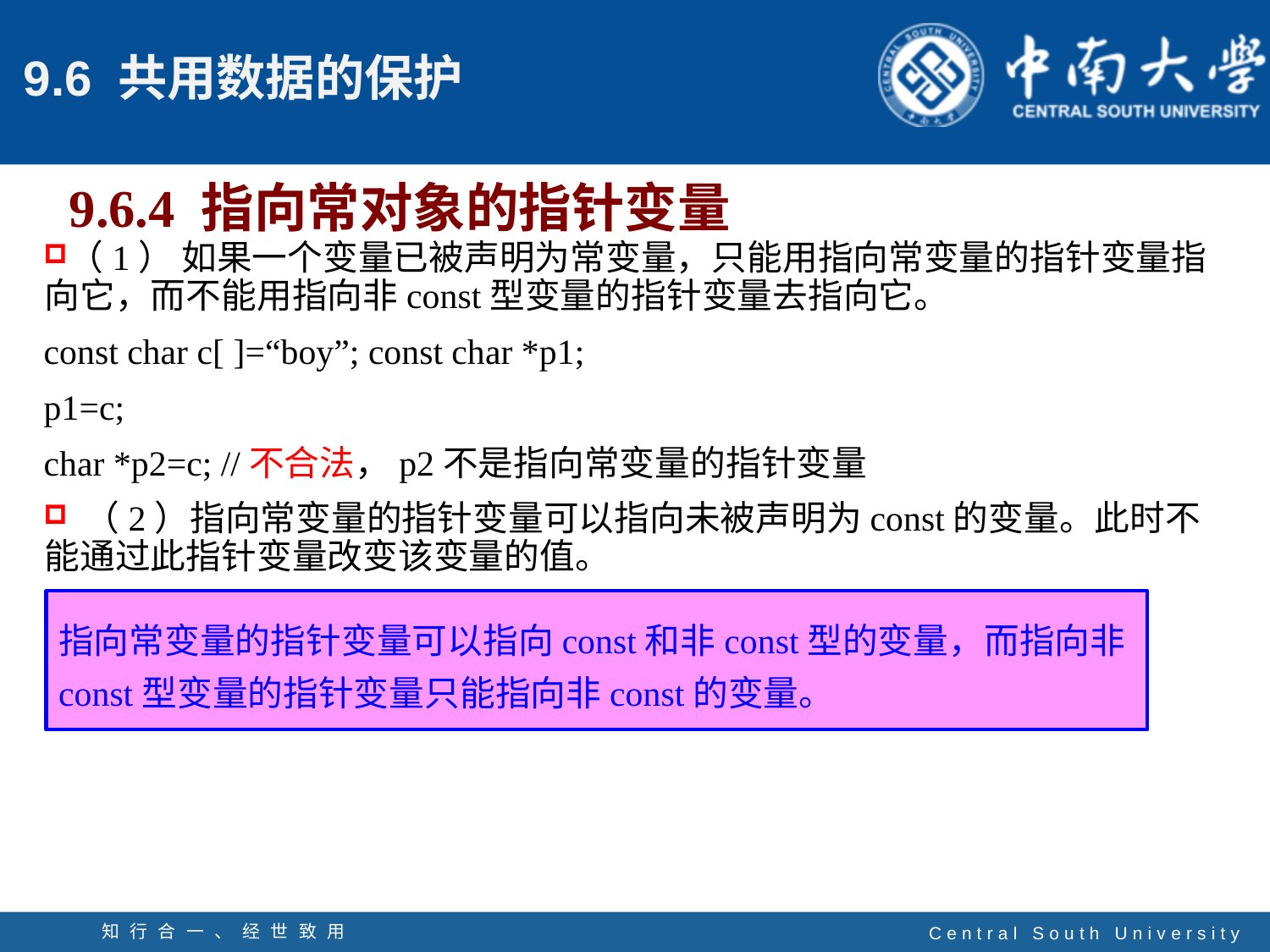

9.6.4 指向常对象的指针变量
（1） 如果一个变量已被声明为常变量，只能用指向常变量的指针变量指向它，而不能用指向非const型变量的指针变量去指向它。
const char c[ ]=“boy”; const char *p1;
p1=c;
char *p2=c; //不合法，p2不是指向常变量的指针变量
 （2）指向常变量的指针变量可以指向未被声明为const的变量。此时不能通过此指针变量改变该变量的值。

指向常变量的指针变量可以指向const和非const型的变量，而指向非const型变量的指针变量只能指向非const的变量。

知行合一、经世致用
自强不息 厚德载物
Central South University